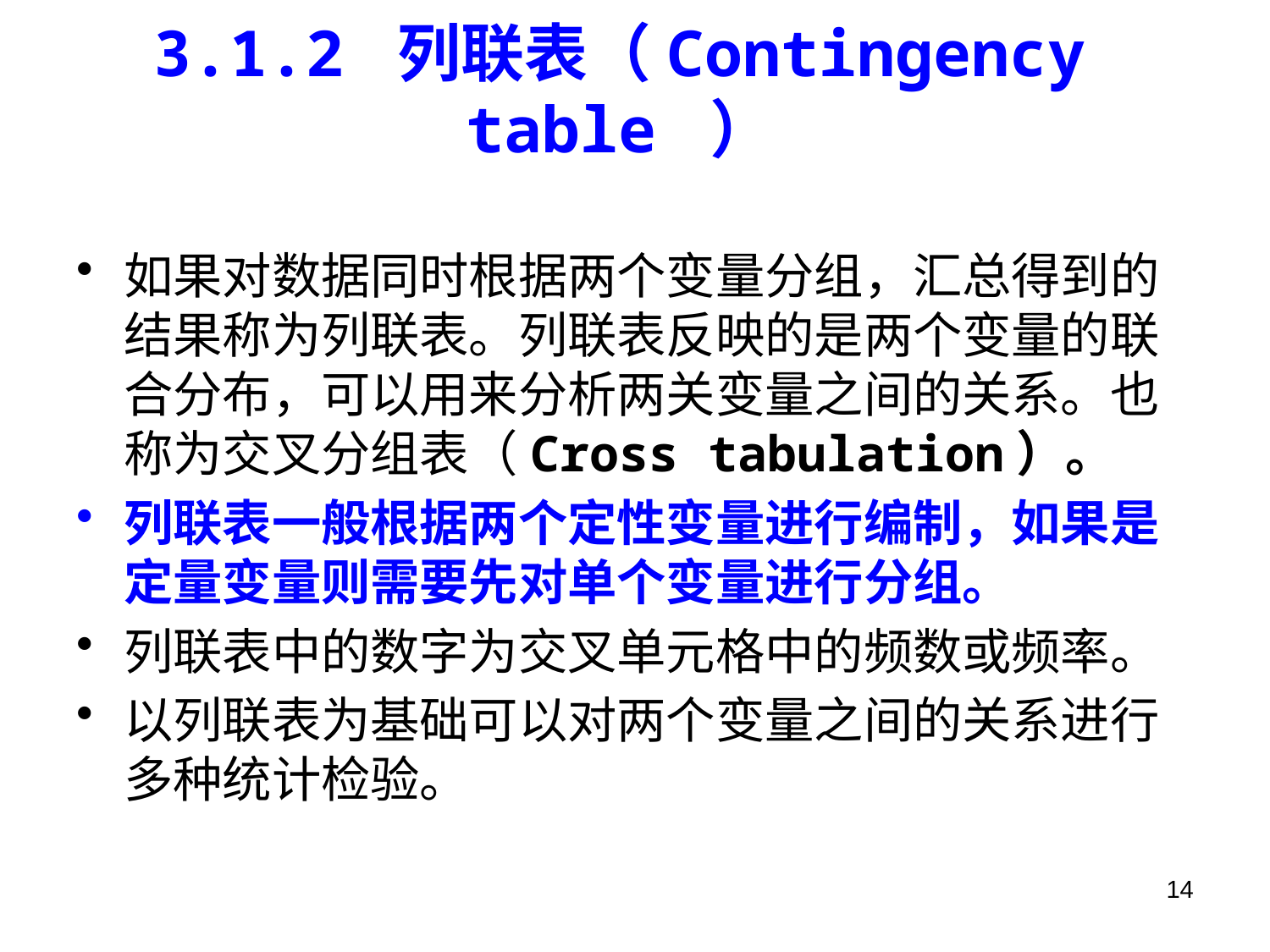

# 3.1.2 列联表（Contingency table ）
如果对数据同时根据两个变量分组，汇总得到的结果称为列联表。列联表反映的是两个变量的联合分布，可以用来分析两关变量之间的关系。也称为交叉分组表（Cross tabulation）。
列联表一般根据两个定性变量进行编制，如果是定量变量则需要先对单个变量进行分组。
列联表中的数字为交叉单元格中的频数或频率。
以列联表为基础可以对两个变量之间的关系进行多种统计检验。
14